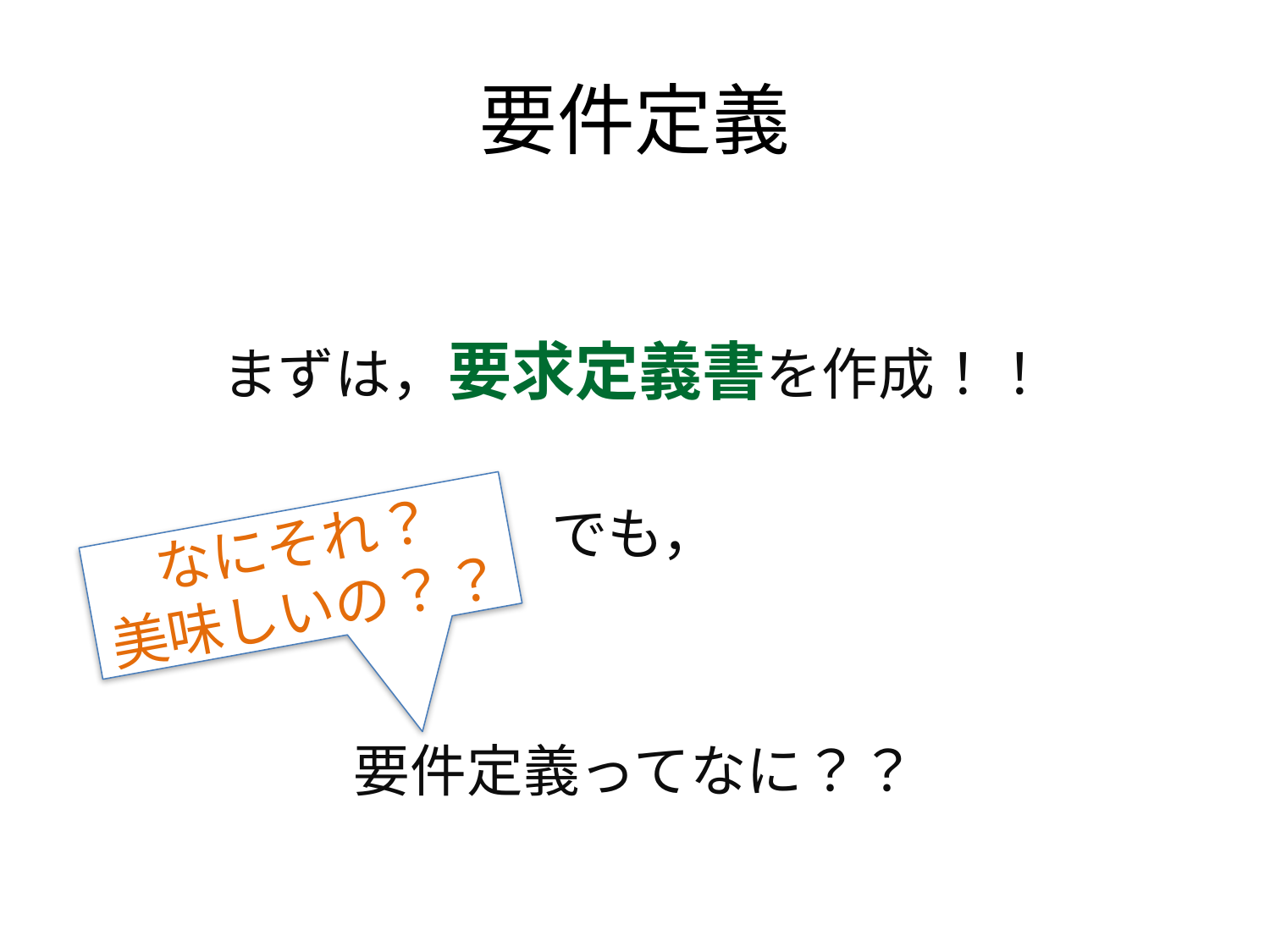

# 要件定義
まずは，要求定義書を作成！！

でも，

要件定義ってなに？？
なにそれ？
美味しいの？？